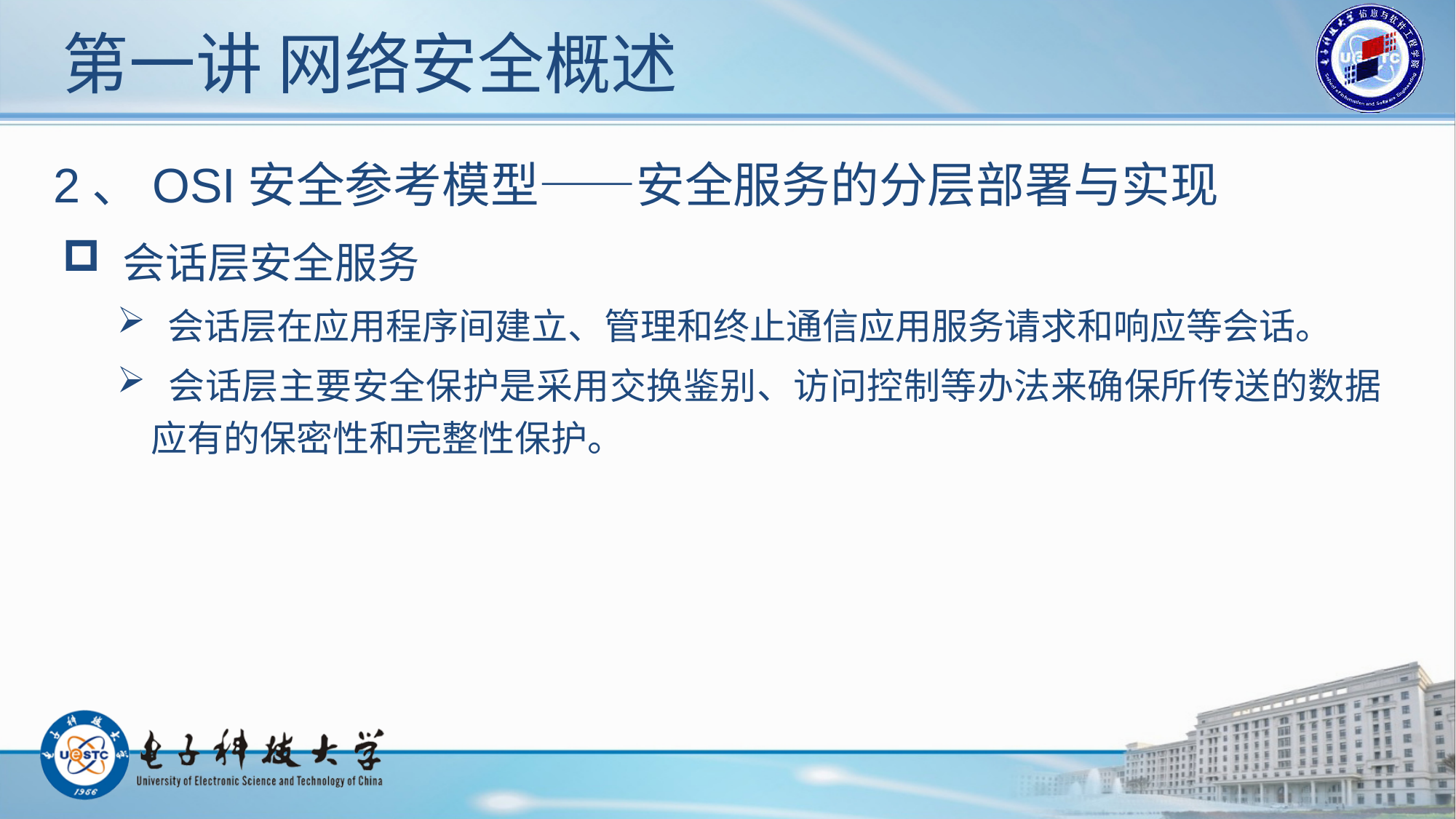

# 第一讲 网络安全概述
2、OSI安全参考模型——安全服务的分层部署与实现
 会话层安全服务
 会话层在应用程序间建立、管理和终止通信应用服务请求和响应等会话。
 会话层主要安全保护是采用交换鉴别、访问控制等办法来确保所传送的数据应有的保密性和完整性保护。